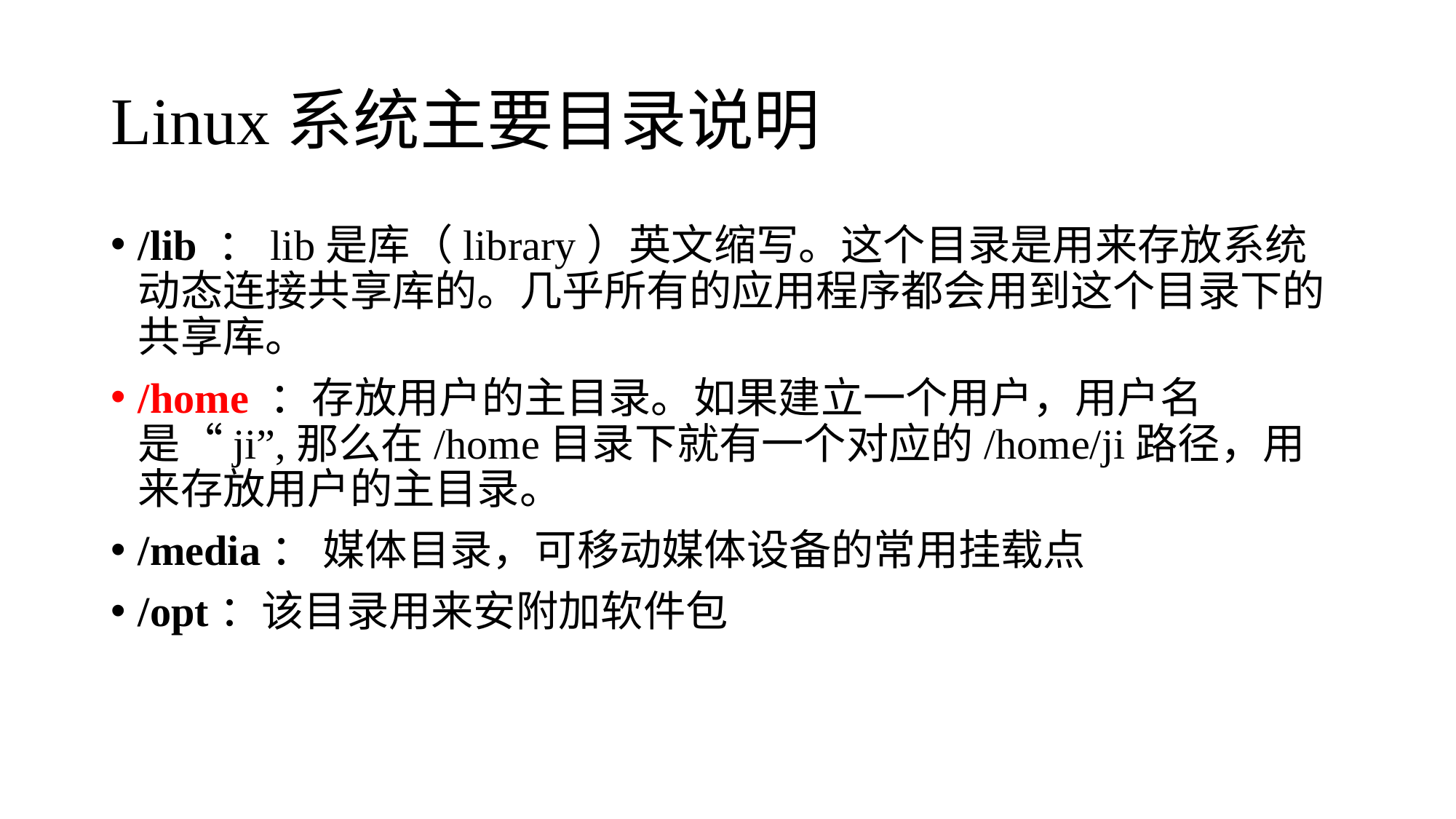

# Linux系统主要目录说明
/lib ：lib是库（library）英文缩写。这个目录是用来存放系统动态连接共享库的。几乎所有的应用程序都会用到这个目录下的共享库。
/home ：存放用户的主目录。如果建立一个用户，用户名是“ji”,那么在/home目录下就有一个对应的/home/ji路径，用来存放用户的主目录。
/media： 媒体目录，可移动媒体设备的常用挂载点
/opt：该目录用来安附加软件包